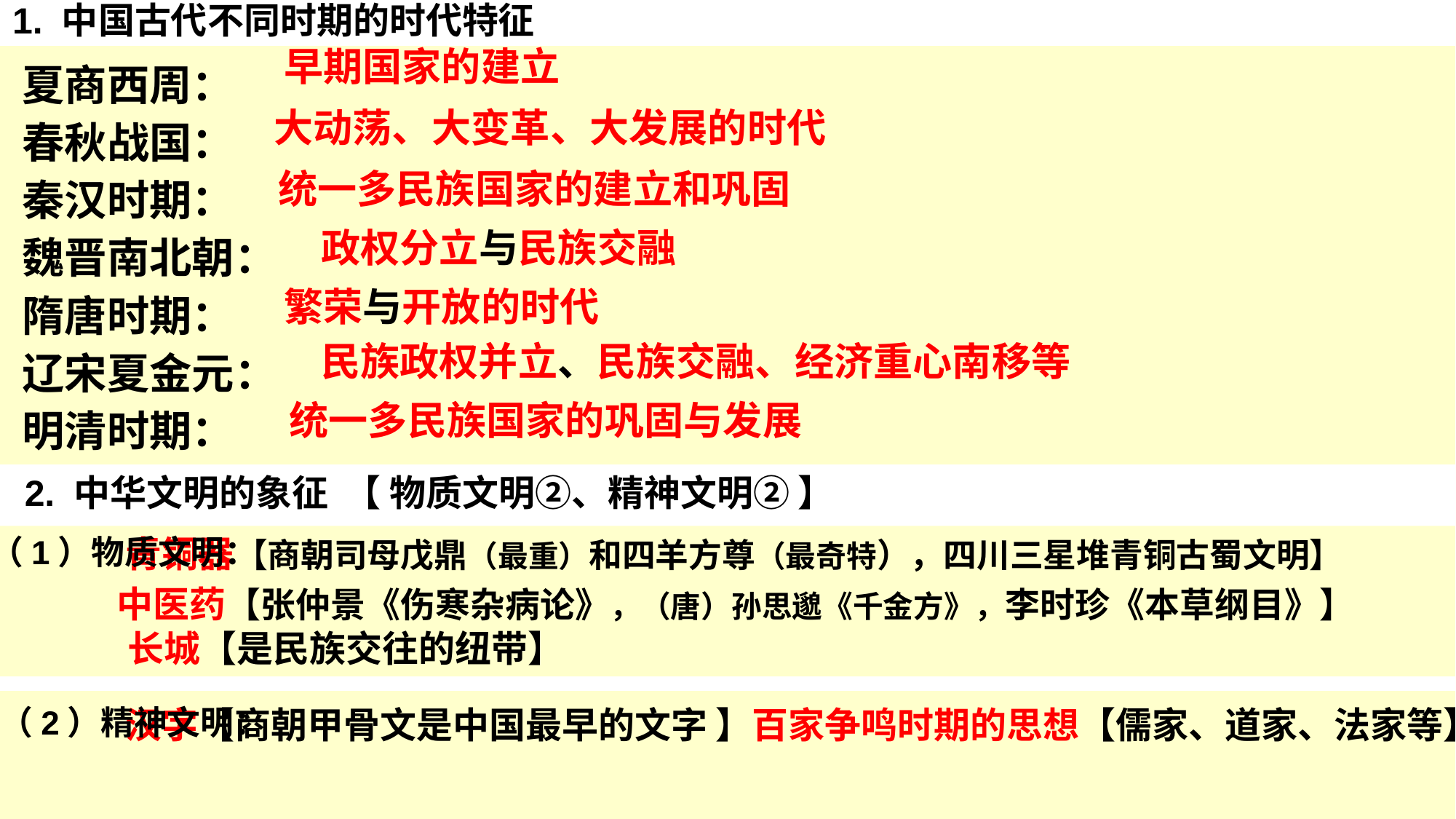

1. 中国古代不同时期的时代特征

早期国家的建立
夏商西周：
春秋战国：
秦汉时期：
魏晋南北朝：
隋唐时期：
辽宋夏金元：
明清时期：
大动荡、大变革、大发展的时代
统一多民族国家的建立和巩固
政权分立与民族交融
繁荣与开放的时代
民族政权并立、民族交融、经济重心南移等
统一多民族国家的巩固与发展
2. 中华文明的象征  【 物质文明②、精神文明② 】
（1）物质文明：
             青铜器【商朝司母戊鼎（最重）和四羊方尊（最奇特），四川三星堆青铜古蜀文明】
          中医药【张仲景《伤寒杂病论》，（唐）孙思邈《千金方》，李时珍《本草纲目》】
                长城【是民族交往的纽带】
            汉字【商朝甲骨文是中国最早的文字 】百家争鸣时期的思想【儒家、道家、法家等】

（2）精神文明：